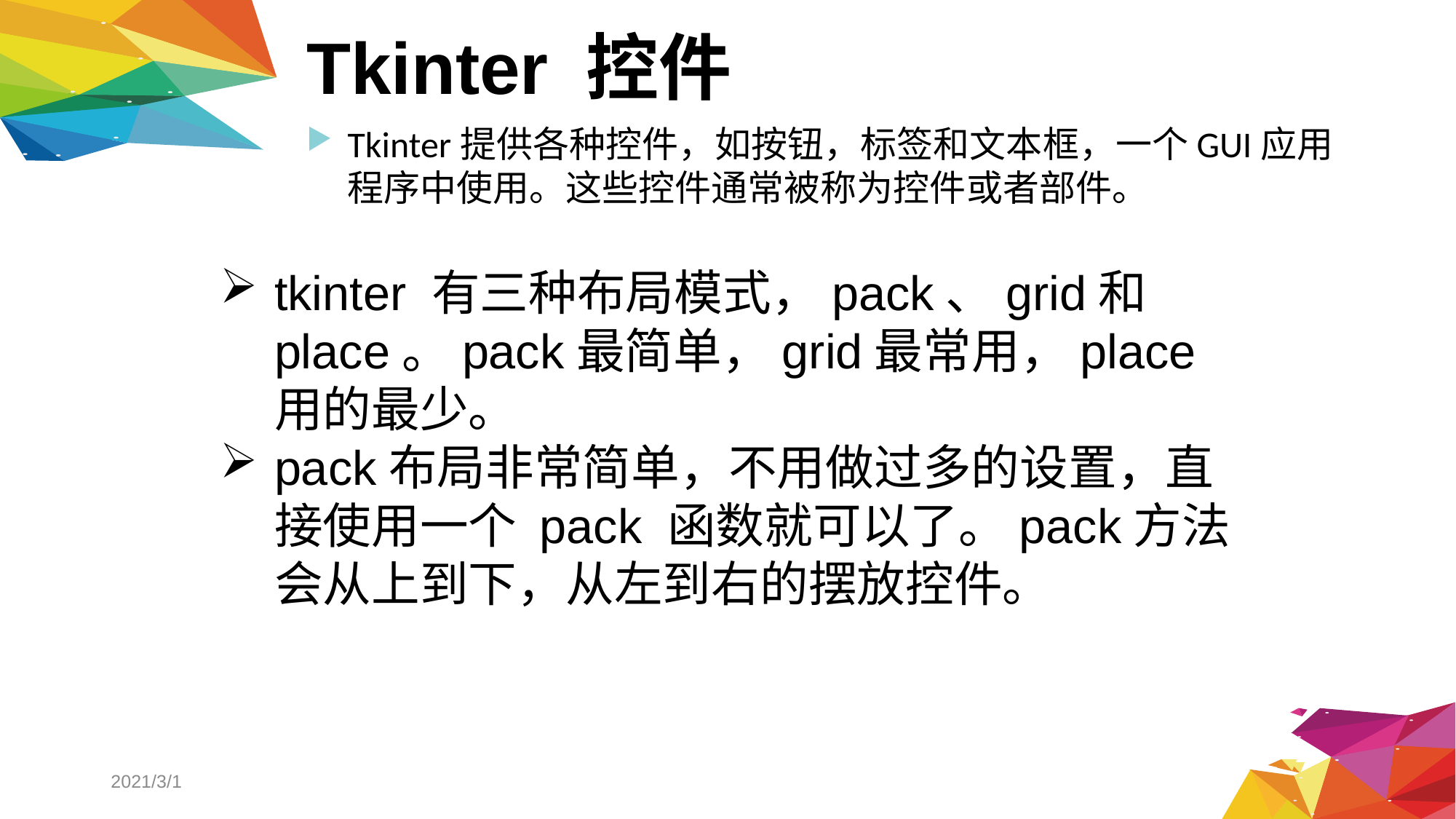

Tkinter 控件
Tkinter提供各种控件，如按钮，标签和文本框，一个GUI应用程序中使用。这些控件通常被称为控件或者部件。

tkinter 有三种布局模式，pack、grid和place。pack最简单，grid最常用，place用的最少。
pack布局非常简单，不用做过多的设置，直接使用一个 pack 函数就可以了。pack方法会从上到下，从左到右的摆放控件。
2021/3/1